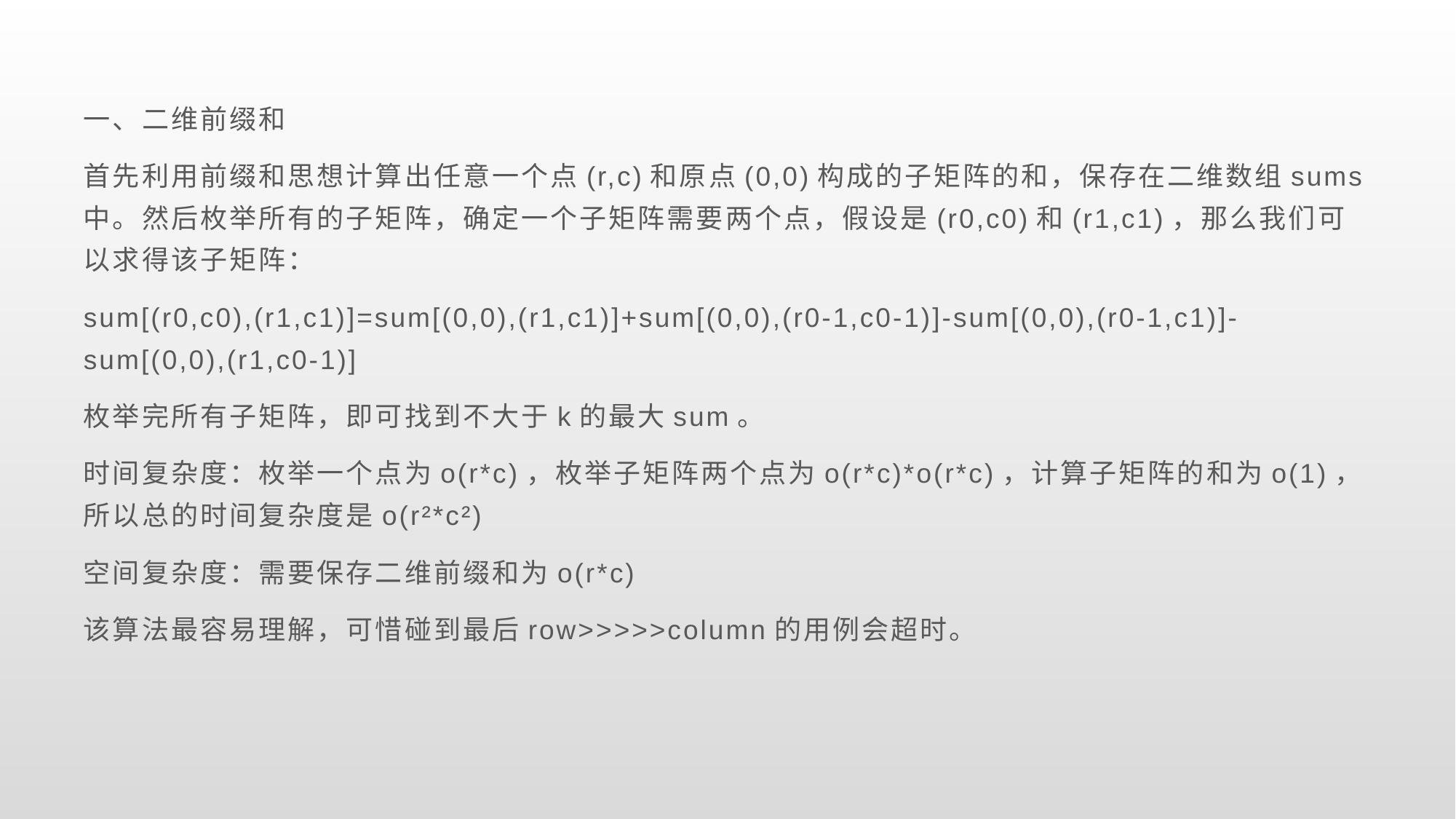

一、二维前缀和
首先利用前缀和思想计算出任意一个点(r,c)和原点(0,0)构成的子矩阵的和，保存在二维数组sums中。然后枚举所有的子矩阵，确定一个子矩阵需要两个点，假设是(r0,c0)和(r1,c1)，那么我们可以求得该子矩阵：
sum[(r0,c0),(r1,c1)]=sum[(0,0),(r1,c1)]+sum[(0,0),(r0-1,c0-1)]-sum[(0,0),(r0-1,c1)]-sum[(0,0),(r1,c0-1)]
枚举完所有子矩阵，即可找到不大于k的最大sum。
时间复杂度：枚举一个点为o(r*c)，枚举子矩阵两个点为o(r*c)*o(r*c)，计算子矩阵的和为o(1)，所以总的时间复杂度是o(r²*c²)
空间复杂度：需要保存二维前缀和为o(r*c)
该算法最容易理解，可惜碰到最后row>>>>>column的用例会超时。